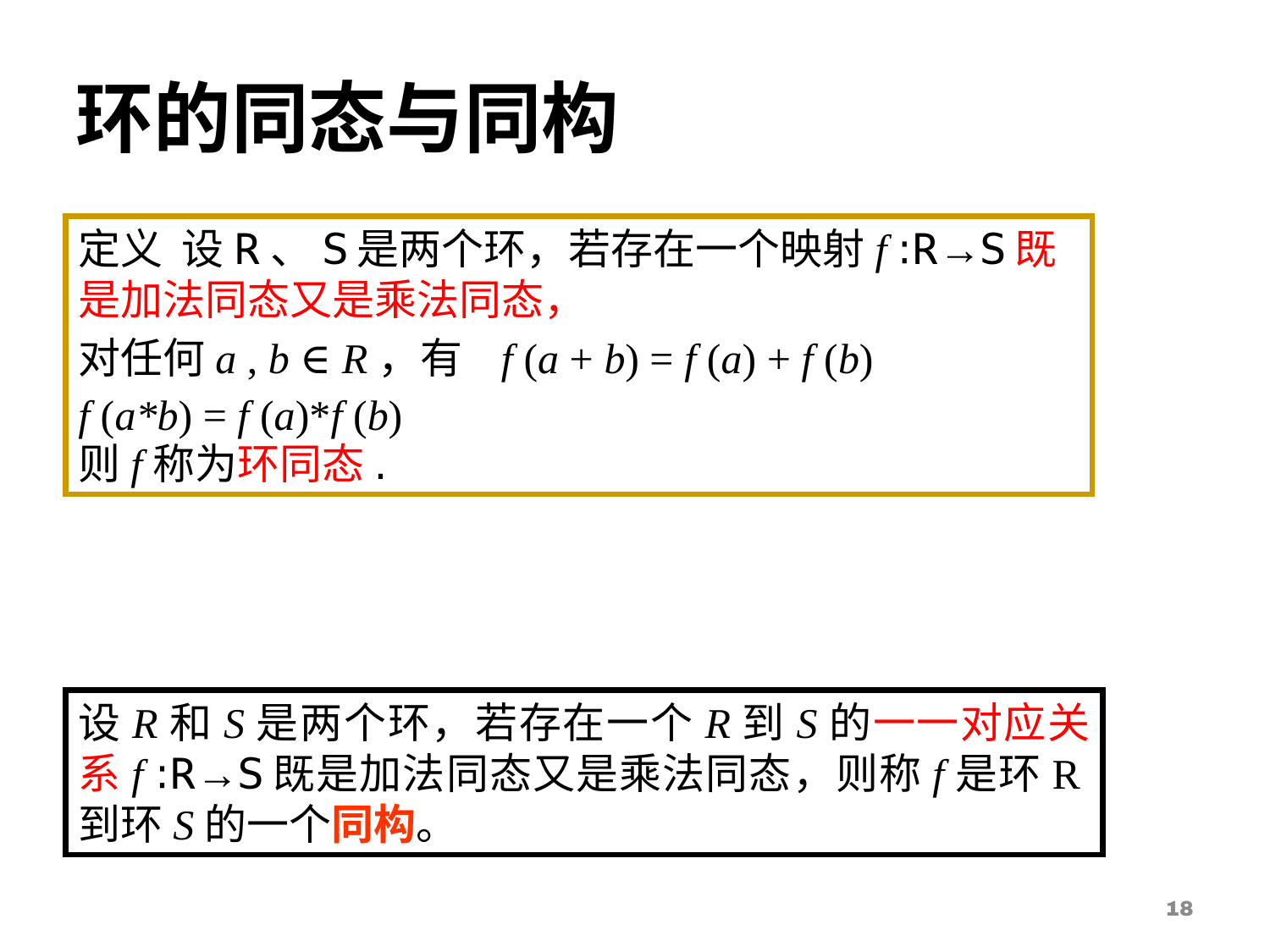

环的同态与同构
定义  设R、S是两个环，若存在一个映射f :R→S既是加法同态又是乘法同态，
对任何a , b ∈ R，有   f (a + b) = f (a) + f (b)
f (a*b) = f (a)*f (b)
则f称为环同态.
设R和S是两个环，若存在一个R到S的一一对应关系f :R→S既是加法同态又是乘法同态，则称f是环R到环S的一个同构。
18